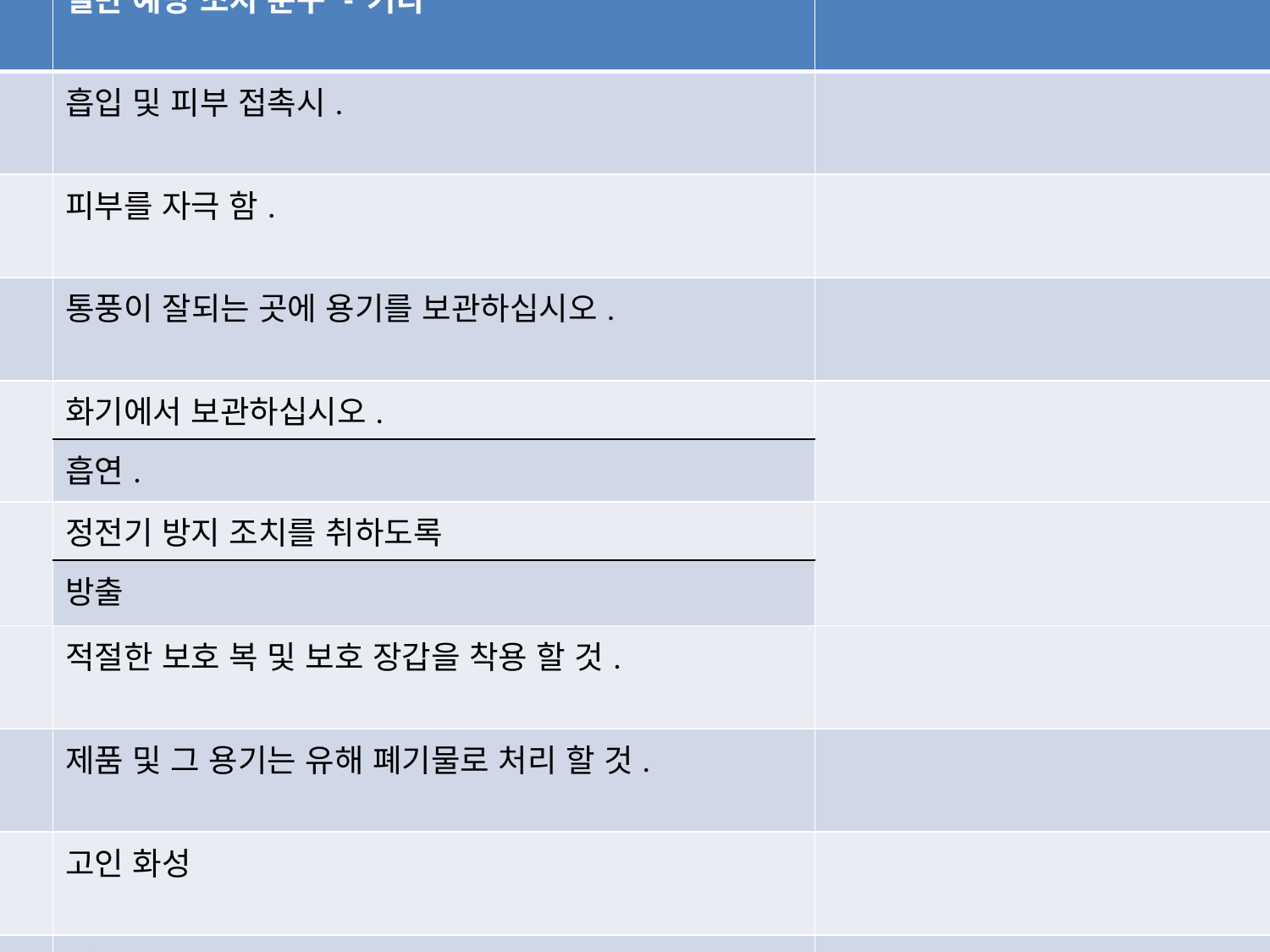

| 코드 | 일반 예방 조치 문구 - 기타 |  |
| --- | --- | --- |
| R20/21 | 흡입 및 피부 접촉시. |  |
| R38 | 피부를 자극 함. |  |
| S9 | 통풍이 잘되는 곳에 용기를 보관하십시오. |  |
| S16 | 화기에서 보관하십시오. |  |
|  | 흡연. |  |
| S33 | 정전기 방지 조치를 취하도록 |  |
|  | 방출 |  |
| S36/37 | 적절한 보호 복 및 보호 장갑을 착용 할 것. |  |
| S60 | 제품 및 그 용기는 유해 폐기물로 처리 할 것. |  |
| F | 고인 화성 |  |
| Xn | 해로운 |  |
| R11 | 고인 화성 |  |
| R41 | 눈에 심각한 손상을 일으킬 수 있습니다 |  |
| R48/20 | 유해 : 인간의 건강에 심각한 손상의 장기 흡입. |  |
| R63 | 태아 손상의 위험이 발생할 수 있습니다. |  |
| R65 | 유해 : 삼키면 폐 손상을 일으킬 수 있습니다. |  |
| R67 | 증기는 졸음과 현기증을 유발할 수 있습니다. |  |
| S26 | 눈에 들어갔을 경우에는 물로 충분히 세척하고 의사의 치료를받을 것. |  |
| S36/37/39 | 적절한 보호 복, 보호 장갑 및 눈 / 안면 보호구를 착용 할 것. |  |
| S62 | 섭취 한 경우, 구토를 유도하지 말 것 : 즉시 의사의 조언을 구하고, 용기 또는 라벨을 보일 것 |  |
| R34 | 화상의 원인이됩니다. |  |
| 유럽 ​​연합 (EU) 물리적 특성 |  |  |
| EUH001 | 건조 시간 폭발 |  |
| EUH006 | 건조 시간 폭발 | 상온에서 불안정 |
| EUH014 | 공기 또는 폭발성과 접촉하지 않고 | 물 [예를 들면, 아세틸 클로라이드, 알칼리 금속, 사염화 티타늄]와 격렬하게 반응 |
| EUH018 | 공기 혼합물 - 사용시 가연성 / 폭발성 증기를 형성 할 수있다 |  |
| EUH019 | 폭발성 과산화물을 형성 할 수있다 | 폭발성 과산화물이 형성 할 수있다 [예를 들면, 디 에틸 에테르, 1,4를 - 디 옥산] |
| EUH044 | 감금 폭발 위험 가열 | 폭발 분해 가열하면하지만 너무 강한 스틸 드럼 용기 |
| 건강 등록 |  |  |
| EUH029 | 물과 접촉시 유독 가스를 발생 함 | [알루미늄 인화물에 노출, 황화로] 물이나 습기 찬 공기와 심한 독성 고양이 3 가스의 진화 |
| EUH031 | 산과 접촉하면 유독 가스를 발생 함 | 산 [: 차아 염소산 나트륨, 바륨 황화 예] 급성 독성 가스 방출 고양이 3 연락처 |
| EUH032 | 산과 접촉하면 매우 유독 한 가스를 발생 함 | 유독 가스에게 산의 릴리스 [: 시안화 수소 소금, 아 지드 화 나트륨과 같은 급성 고양이 1-2 문의 |
| EUH066 | 반복 노출은 피부 건조 또는 갈라짐을 유발할 수 있습니다 | 반복 노출은 피부 건조 또는 갈라짐을 유발할 수 있지만, 자극성으로 분류되지 않을 수 있습니다 |
| EUH070 | 눈에 들어갔을 때 중독됩니다 | 인해 흡수 과정을 통해 아니라 점막 의한 눈의 독성 눈 자극 테스트 |
| EUH071 | 호흡기에 부식성이 | 부식에 의한 또는 피부에 부식성 분류하고 쉽게 흡입 TOX 테스트 흡입 사망 |
| 적용 환경 성과 |  |  |
| EUH059 | 오존층을 해칠 |  |
| 다른 유럽 연합 (EU)의 유해 위험 문구 |  |  |
| EUH201 | 납이 포함되어 있습니다. 만일 아이들을 씹거나 흡입 쉽게 표면에 사용할 수 없습니다. |  |
| EUH201A | 경고! 납이 포함되어 있습니다. |  |
| EUH202 | 시아 노 아크릴 레이트. 위험. 초 채권 피부와 눈. 어린이의 손이 닿지 않는 곳에 보관하십시오. |  |
| EUH203 | 크롬 (VI)을 함유. 알레르기 반응을 일으킬 수 있음. |  |
| EUH204 | 이소시아네이트가 포함 된. 알레르기 반응을 일으킬 수 있음. |  |
| EUH206 | 경고! 다른 제품과 함께 사용하지 마십시오. 유해 가스 (염소)를 공개 할 수 있습니다. |  |
| EUH207 | 경고! 카드뮴을 함유. 위험한 가스를 사용하는 동안 형성된다. 제조업체의 정보를 참조하십시오. 안전 지침을 준수. |  |
| EUH208 | (알레르기 물질 이름)을 포함합니다. 알레르기 반응을 일으킬 수 있음. |  |
| EUH209 | 사용할 때 인화성이 될 것입니다. |  |
| EUH209A | 사용은 인화성이 될 수 있습니다. |  |
| EUH210 | 요청시 물질 안전 보건 자료. |  |
| EUH401 | , 인간의 건강과 환경에 위험을 방지 사용 지침을 준수하기 위해. | 제품 사용 식물 보호 제품 (제목 91/414/EEC) |
|  |  |  |
|  |  |  |